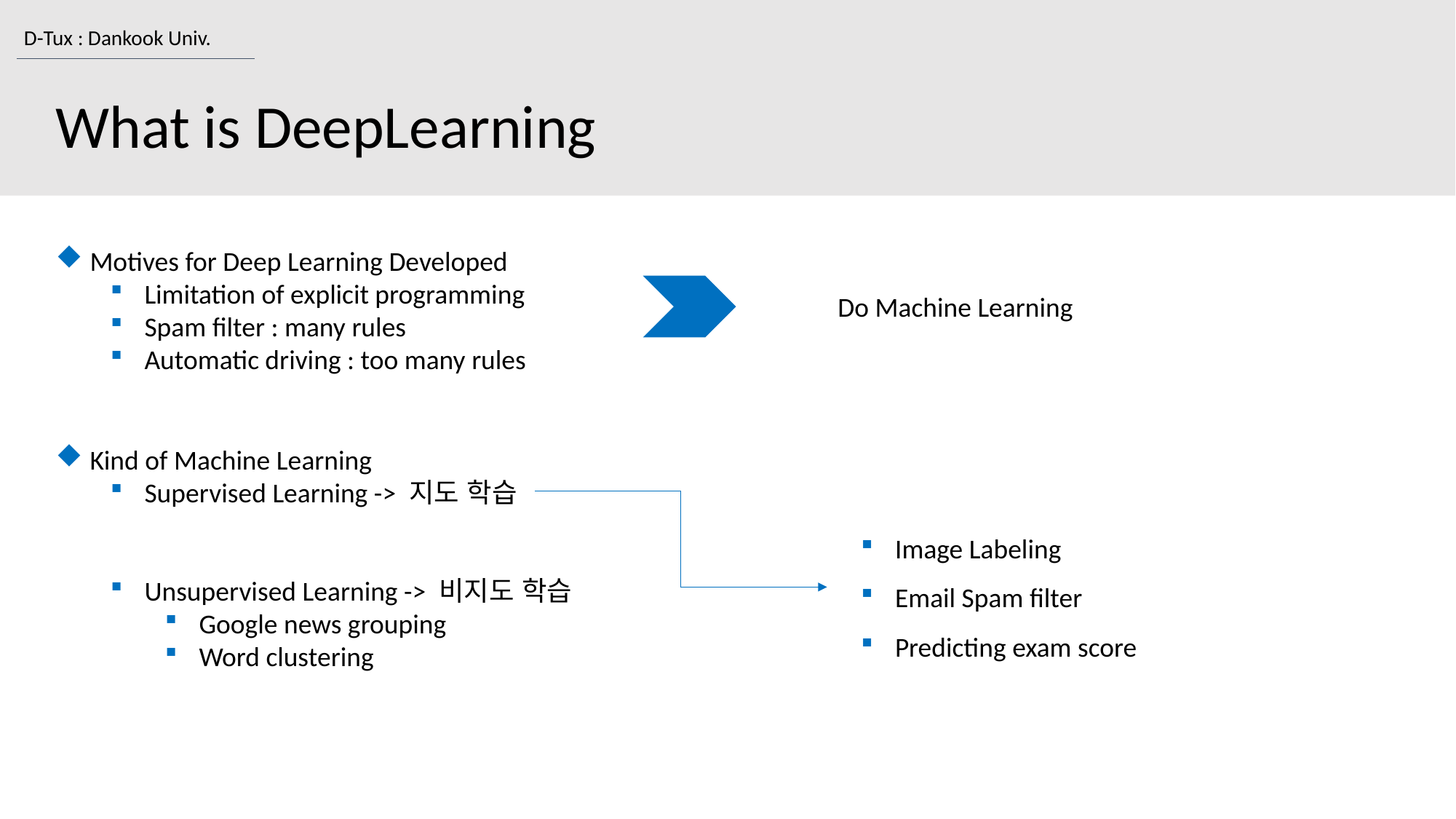

D-Tux : Dankook Univ.
What is DeepLearning
Motives for Deep Learning Developed
Limitation of explicit programming
Spam filter : many rules
Automatic driving : too many rules

Do Machine Learning
Kind of Machine Learning
Supervised Learning -> 지도 학습

Unsupervised Learning -> 비지도 학습
Google news grouping
Word clustering
Image Labeling
Email Spam filter
Predicting exam score